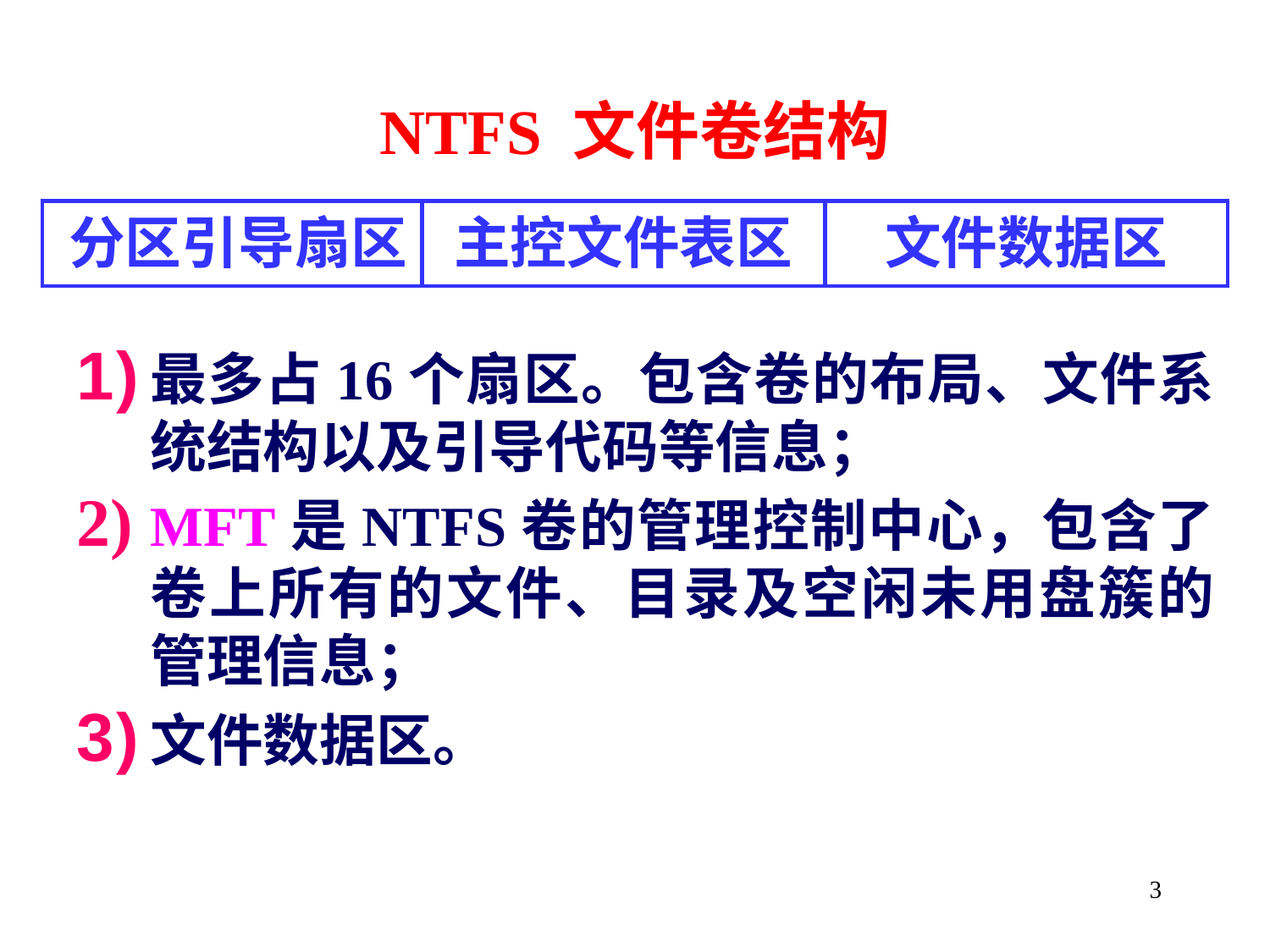

NTFS 文件卷结构
 分区引导扇区
主控文件表区
文件数据区
最多占16个扇区。包含卷的布局、文件系统结构以及引导代码等信息；
MFT是NTFS卷的管理控制中心，包含了卷上所有的文件、目录及空闲未用盘簇的管理信息；
文件数据区。
3